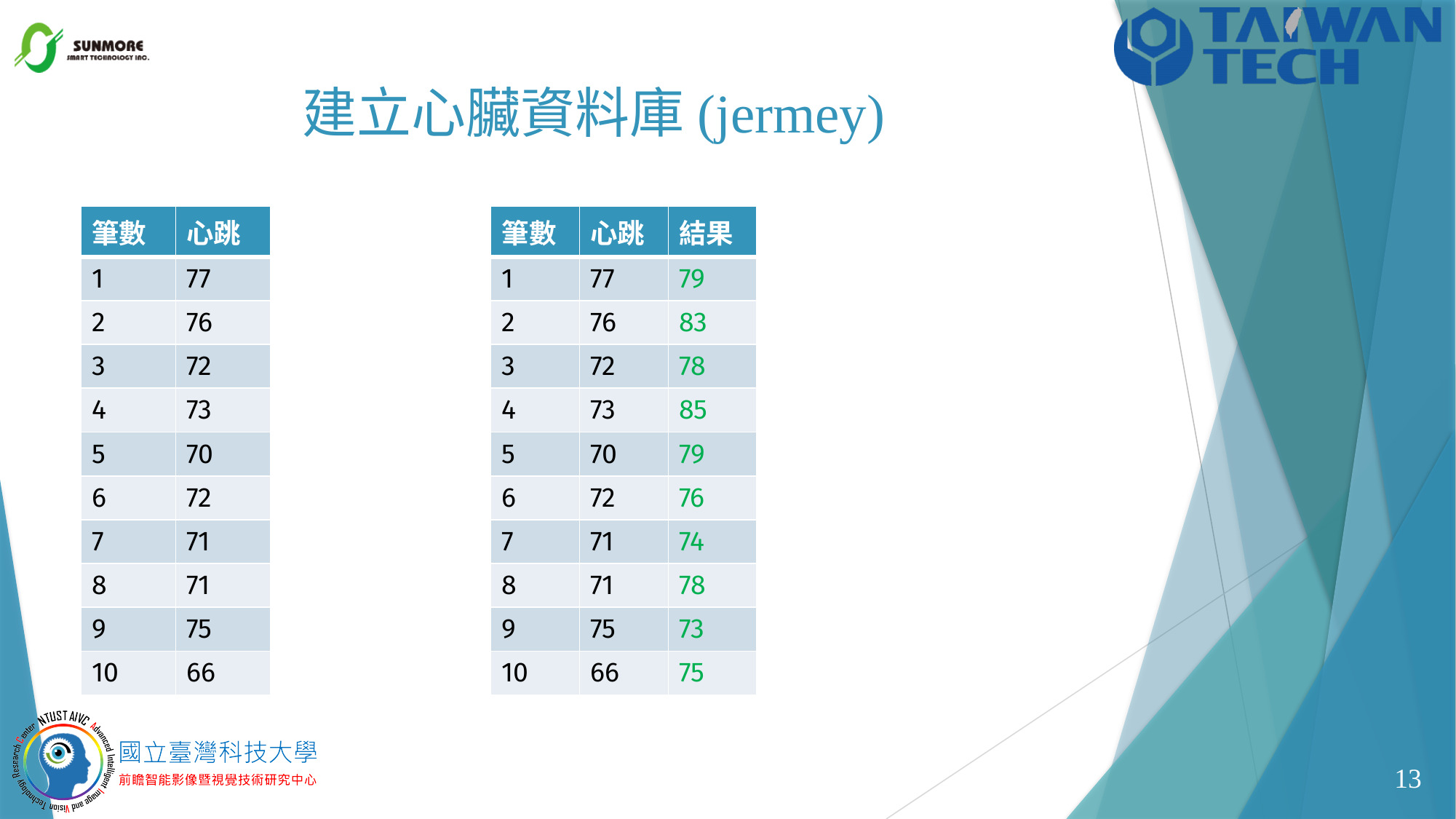

# 建立心臟資料庫(jermey)
| 筆數 | 心跳 |
| --- | --- |
| 1 | 77 |
| 2 | 76 |
| 3 | 72 |
| 4 | 73 |
| 5 | 70 |
| 6 | 72 |
| 7 | 71 |
| 8 | 71 |
| 9 | 75 |
| 10 | 66 |
| 筆數 | 心跳 | 結果 |
| --- | --- | --- |
| 1 | 77 | 79 |
| 2 | 76 | 83 |
| 3 | 72 | 78 |
| 4 | 73 | 85 |
| 5 | 70 | 79 |
| 6 | 72 | 76 |
| 7 | 71 | 74 |
| 8 | 71 | 78 |
| 9 | 75 | 73 |
| 10 | 66 | 75 |
13